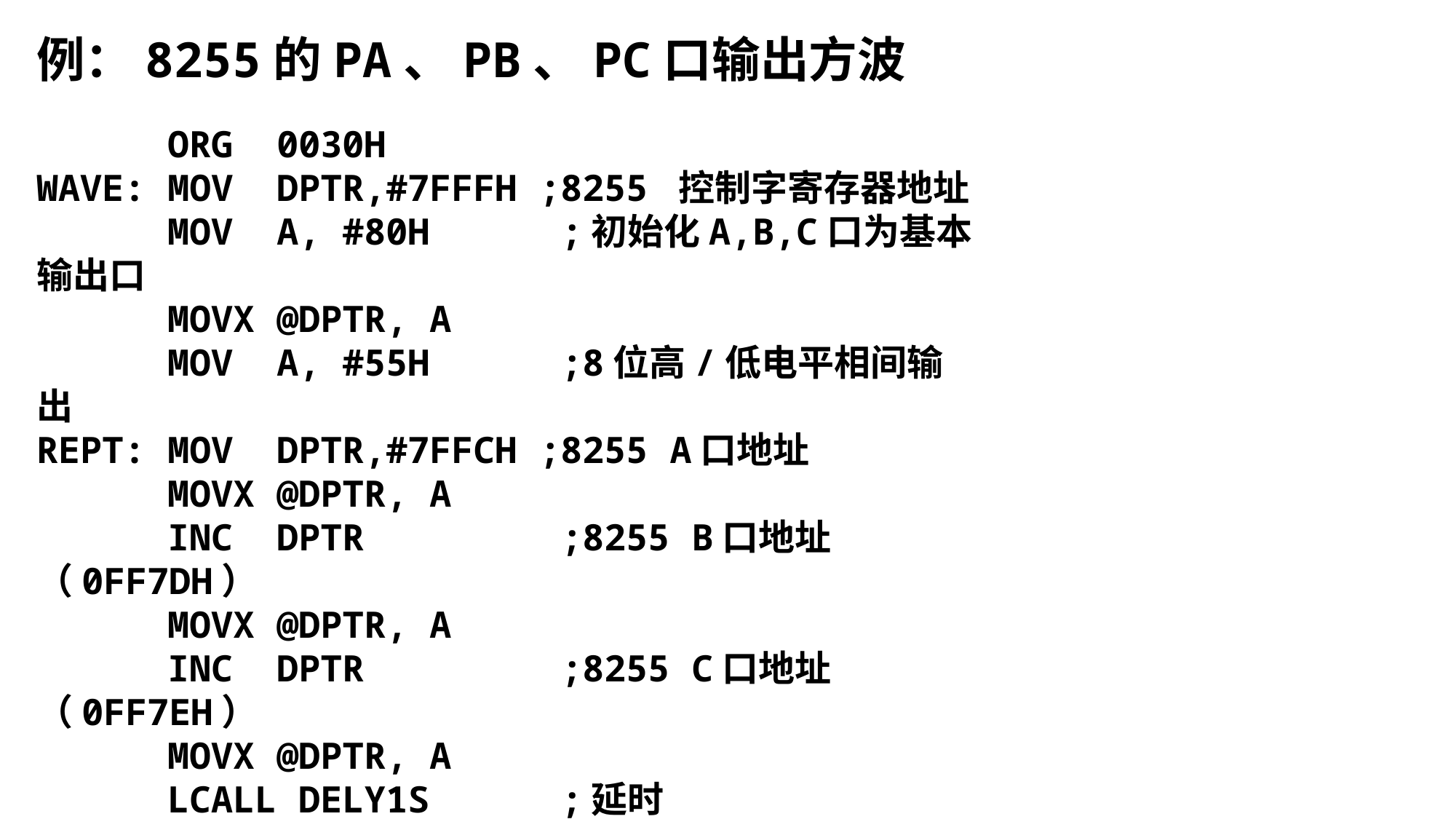

例：8255的PA、PB、PC口输出方波
      ORG  0030H
WAVE: MOV  DPTR,#7FFFH ;8255 控制字寄存器地址
      MOV  A, #80H      ;初始化A,B,C口为基本输出口
      MOVX @DPTR, A
      MOV  A, #55H      ;8位高/低电平相间输出
REPT: MOV  DPTR,#7FFCH ;8255 A口地址
      MOVX @DPTR, A
      INC  DPTR         ;8255 B口地址（0FF7DH）
      MOVX @DPTR, A
      INC  DPTR         ;8255 C口地址（0FF7EH）
      MOVX @DPTR, A
      LCALL DELY1S      ;延时
      CPL  A            ;取反
      SJMP REPT         ;跳到REPT去循环